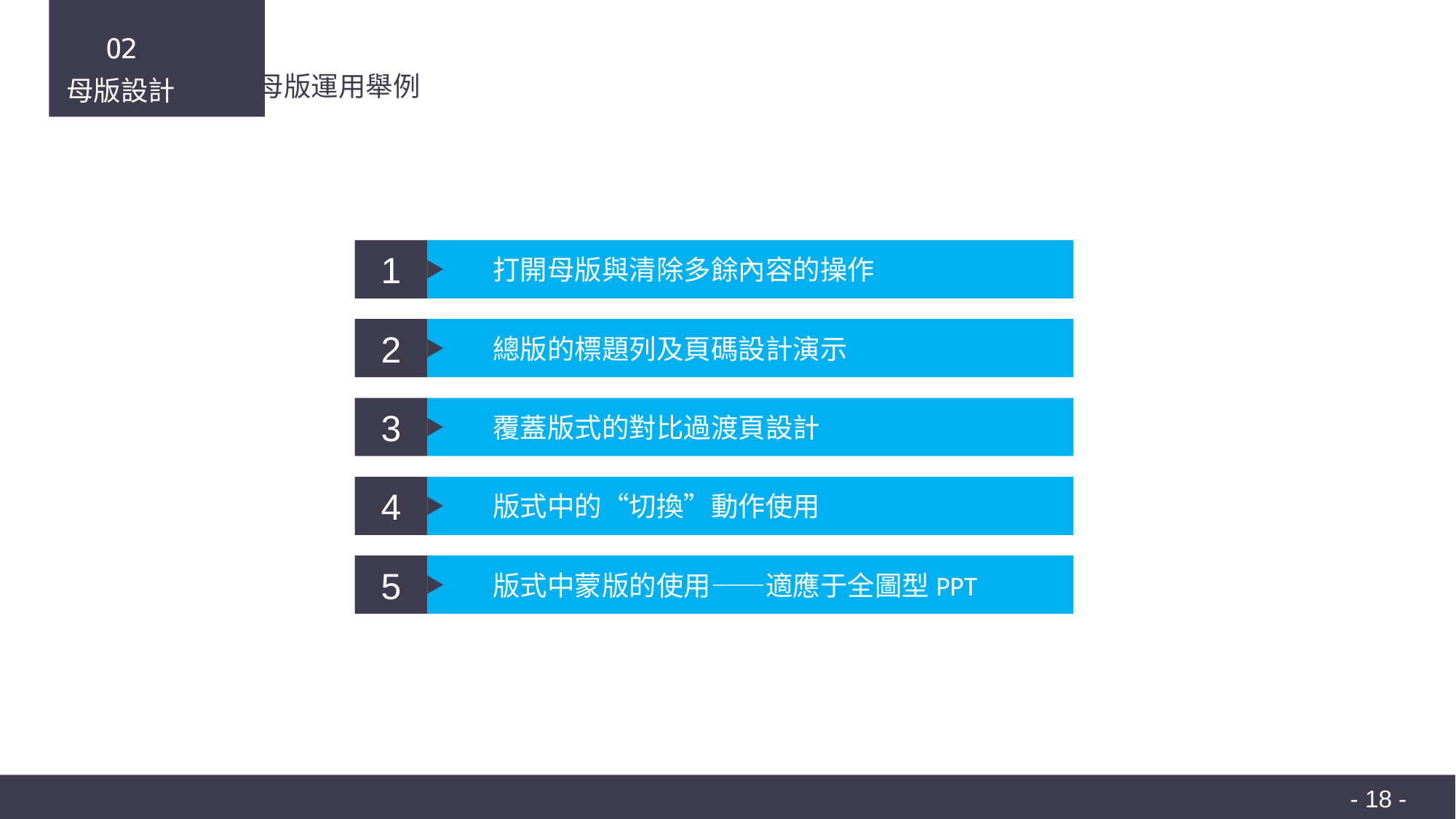

02
母版設計
2.3 母版運用舉例
1
打開母版與清除多餘內容的操作

2
總版的標題列及頁碼設計演示

3
覆蓋版式的對比過渡頁設計

4
版式中的“切換”動作使用

5
版式中蒙版的使用——適應于全圖型PPT